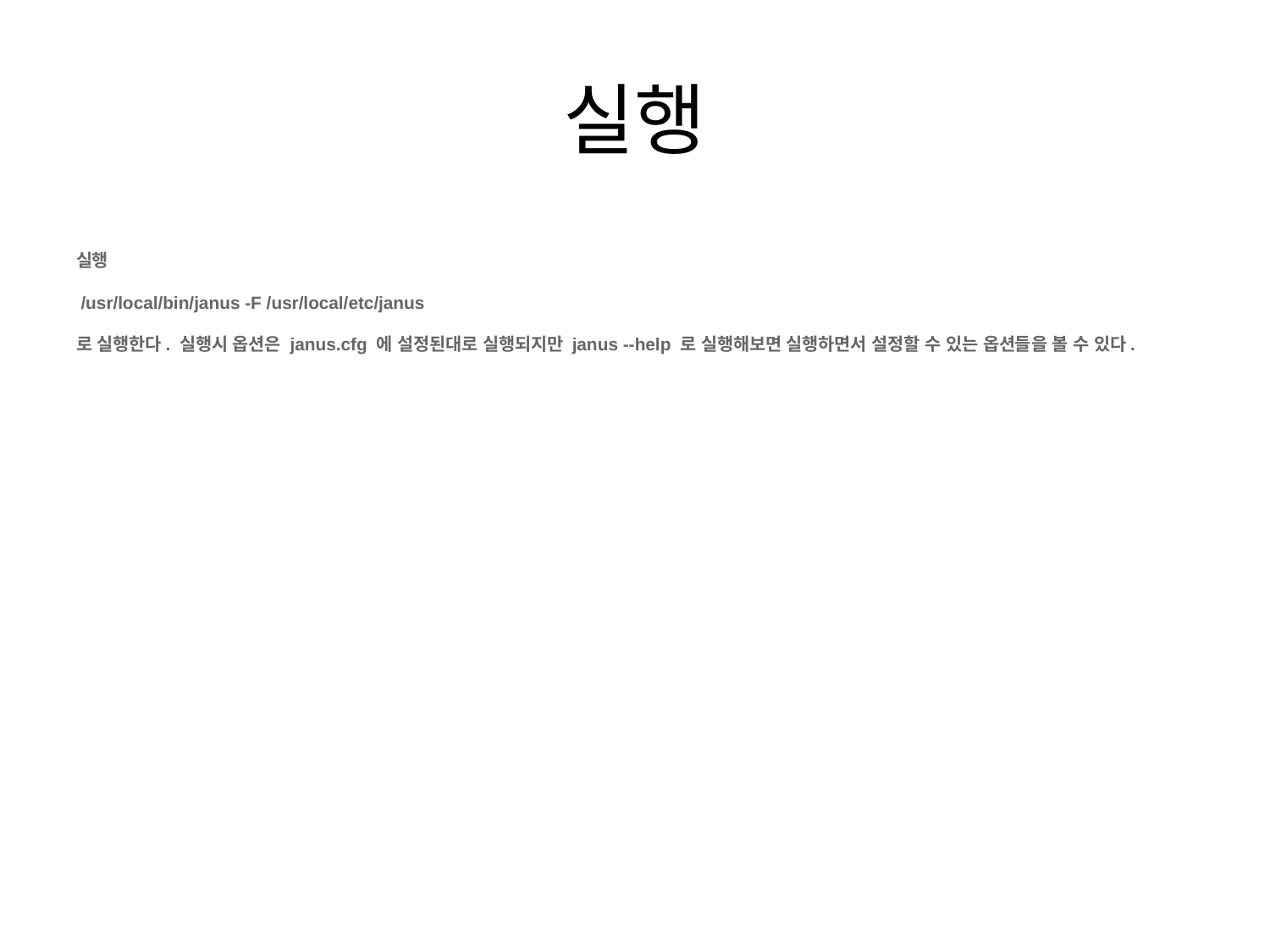

# 실행

실행

 /usr/local/bin/janus -F /usr/local/etc/janus

로 실행한다. 실행시 옵션은 janus.cfg 에 설정된대로 실행되지만 janus --help 로 실행해보면 실행하면서 설정할 수 있는 옵션들을 볼 수 있다.